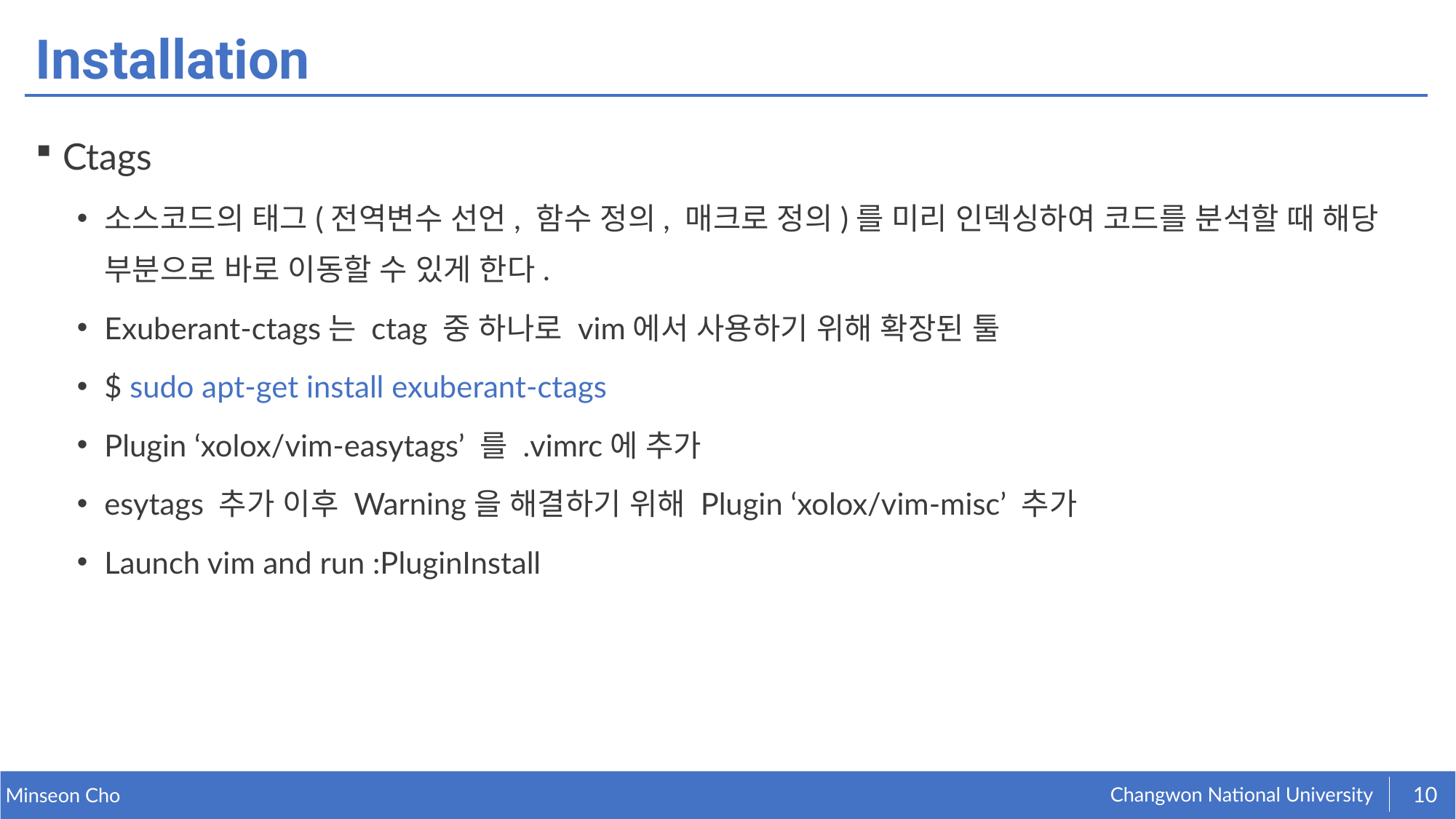

# Installation
Ctags
소스코드의 태그(전역변수 선언, 함수 정의, 매크로 정의)를 미리 인덱싱하여 코드를 분석할 때 해당 부분으로 바로 이동할 수 있게 한다.
Exuberant-ctags는 ctag 중 하나로 vim에서 사용하기 위해 확장된 툴
$ sudo apt-get install exuberant-ctags
Plugin ‘xolox/vim-easytags’ 를 .vimrc에 추가
esytags 추가 이후 Warning을 해결하기 위해 Plugin ‘xolox/vim-misc’ 추가
Launch vim and run :PluginInstall
10